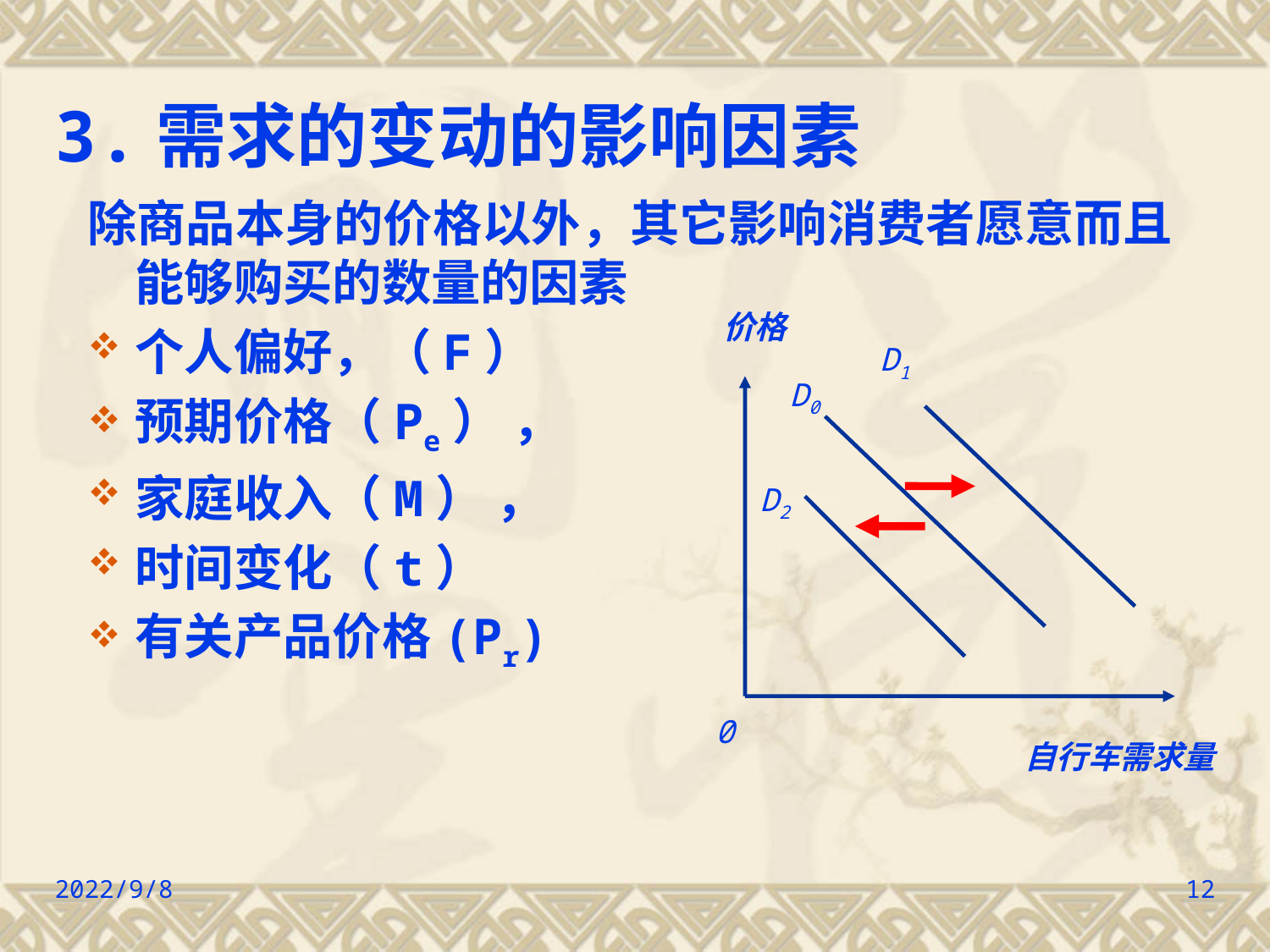

# 3.需求的变动的影响因素
除商品本身的价格以外，其它影响消费者愿意而且能够购买的数量的因素
个人偏好，（F）
预期价格（Pe） ，
家庭收入（M） ，
时间变化（t）
有关产品价格(Pr)
价格
D1
D0

D2

0
自行车需求量

2022/9/8
12